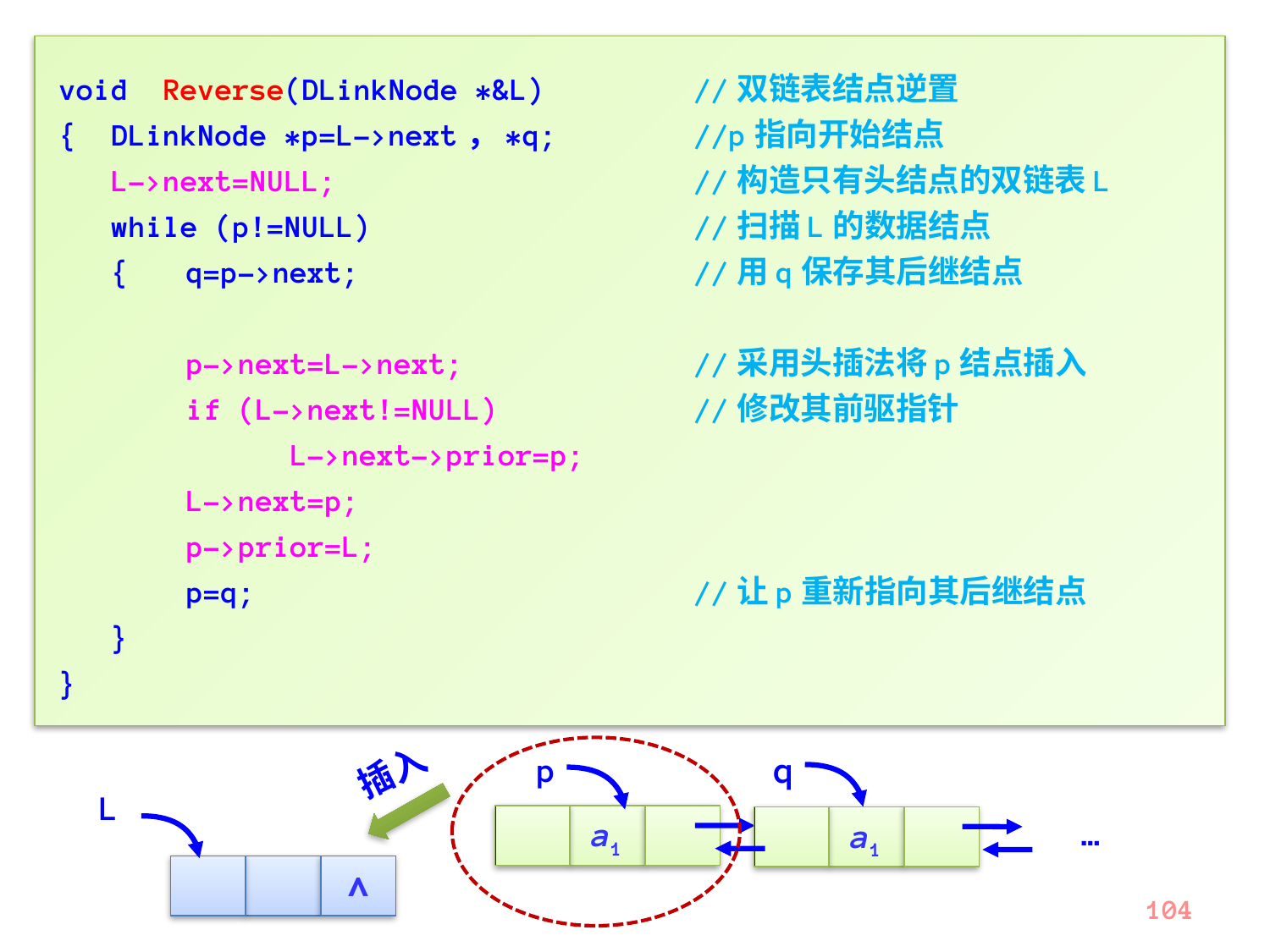

void  Reverse(DLinkNode *&L)		//双链表结点逆置
{  DLinkNode *p=L->next，*q;		//p指向开始结点
   L->next=NULL;			//构造只有头结点的双链表L
   while (p!=NULL)			//扫描L的数据结点
   {	q=p->next;	      		//用q保存其后继结点

	p->next=L->next;		//采用头插法将p结点插入
	if (L->next!=NULL)		//修改其前驱指针
  	      L->next->prior=p;
	L->next=p;
	p->prior=L;
	p=q;				//让p重新指向其后继结点
   }
}

插入

q

p

L

a1

a1

…

∧
104